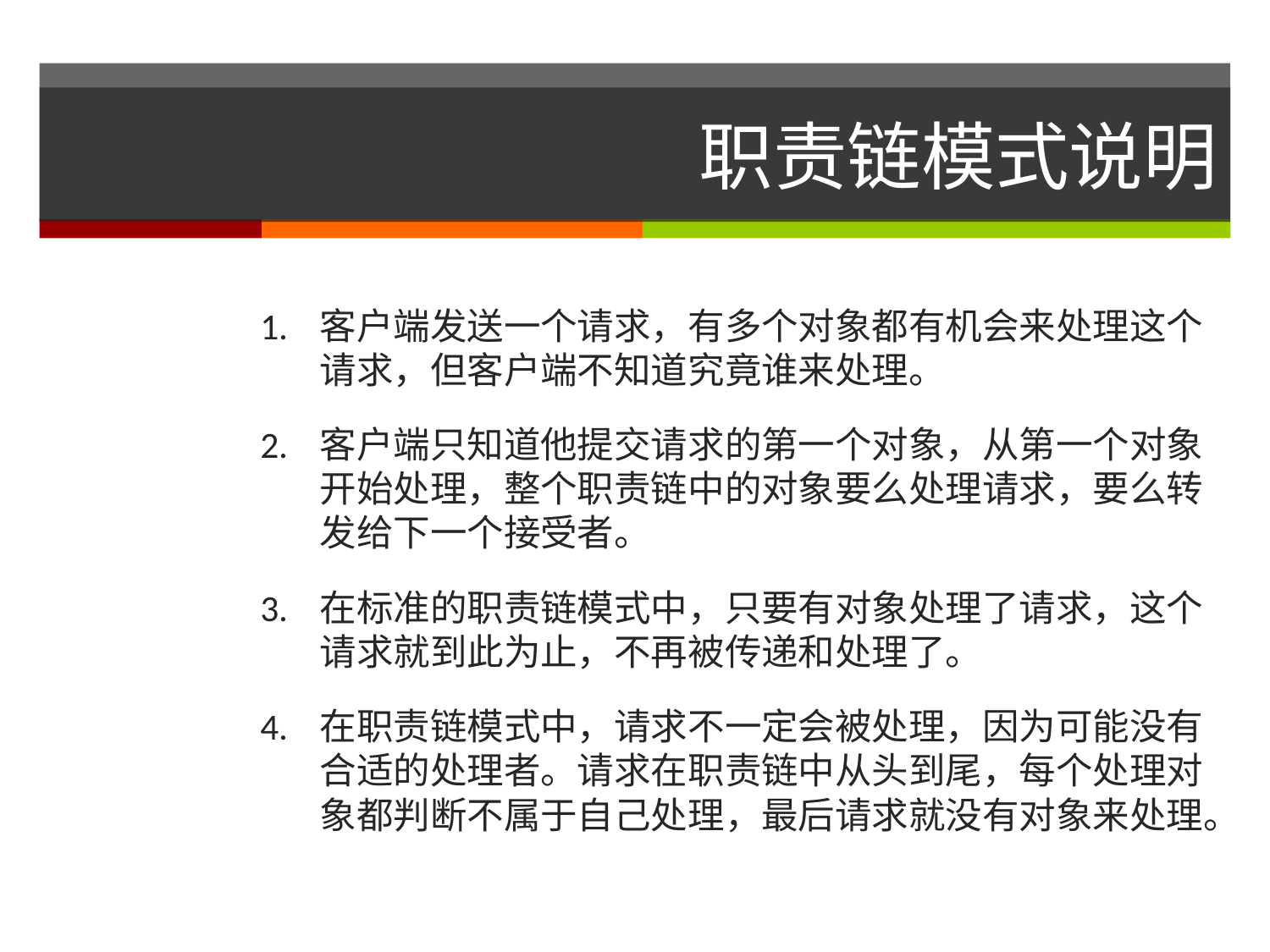

# 职责链模式说明
1.	客户端发送一个请求，有多个对象都有机会来处理这个请求，但客户端不知道究竟谁来处理。
2.	客户端只知道他提交请求的第一个对象，从第一个对象开始处理，整个职责链中的对象要么处理请求，要么转发给下一个接受者。
3.	在标准的职责链模式中，只要有对象处理了请求，这个请求就到此为止，不再被传递和处理了。
4.	在职责链模式中，请求不一定会被处理，因为可能没有合适的处理者。请求在职责链中从头到尾，每个处理对象都判断不属于自己处理，最后请求就没有对象来处理。